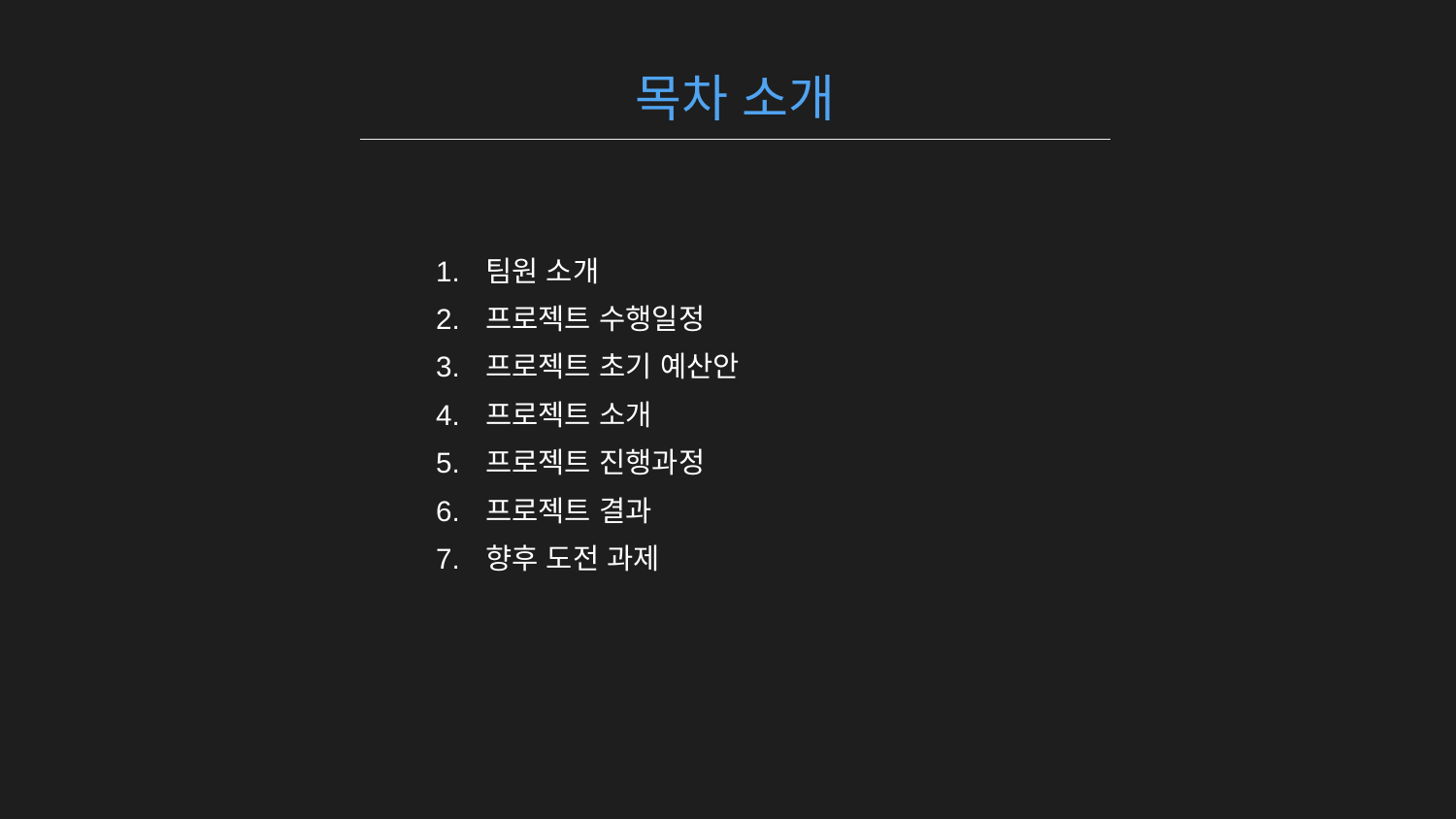

# 목차 소개

팀원 소개
프로젝트 수행일정
프로젝트 초기 예산안
프로젝트 소개
프로젝트 진행과정
프로젝트 결과
향후 도전 과제